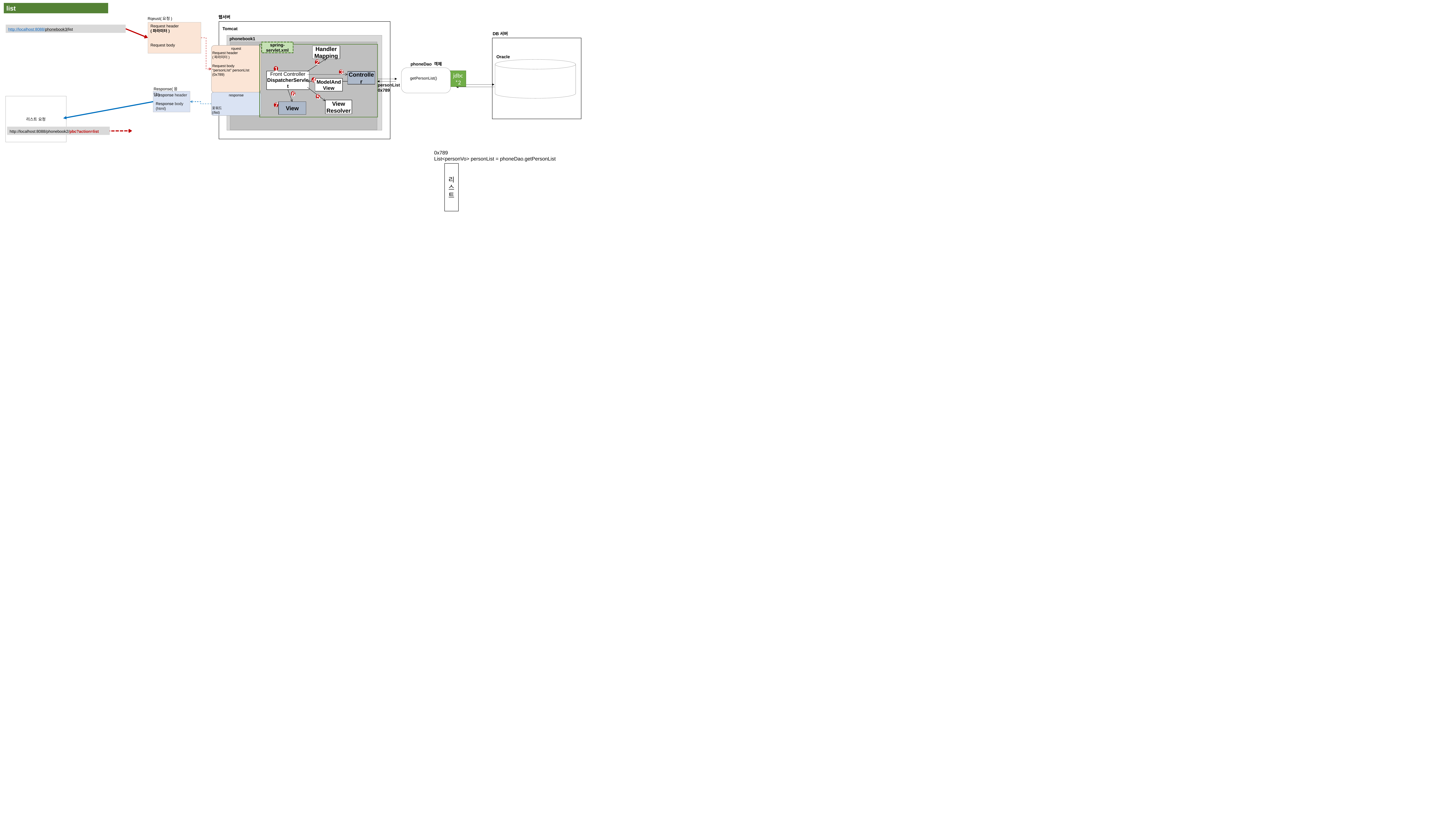

list
웹서버
Rqeust(요청)
Request header
(파라미터)

Request body

Tomcat

http://localhost:8088/phonebook3/list
DB서버
phonebook1

spring-servlet.xml

Handler Mapping

2
1
3

Front Controller
DispatcherServlet

Controller

4

ModelAndView

6
5
View Resolver

View

7
rquest
Request header
(파라미터)

Request body
“personLIst” personLIst
(0x789)

Oracle

phoneDao 객체
    getPersonList()

jdbc
*2

personList
0x789
Response(응답)
Response header

Response body
(html)
response

포워드
(/list)
리스트 요청
http://localhost:8088/phonebook2/pbc?action=list
0x789
List<personVo> personList = phoneDao.getPersonList
리스트